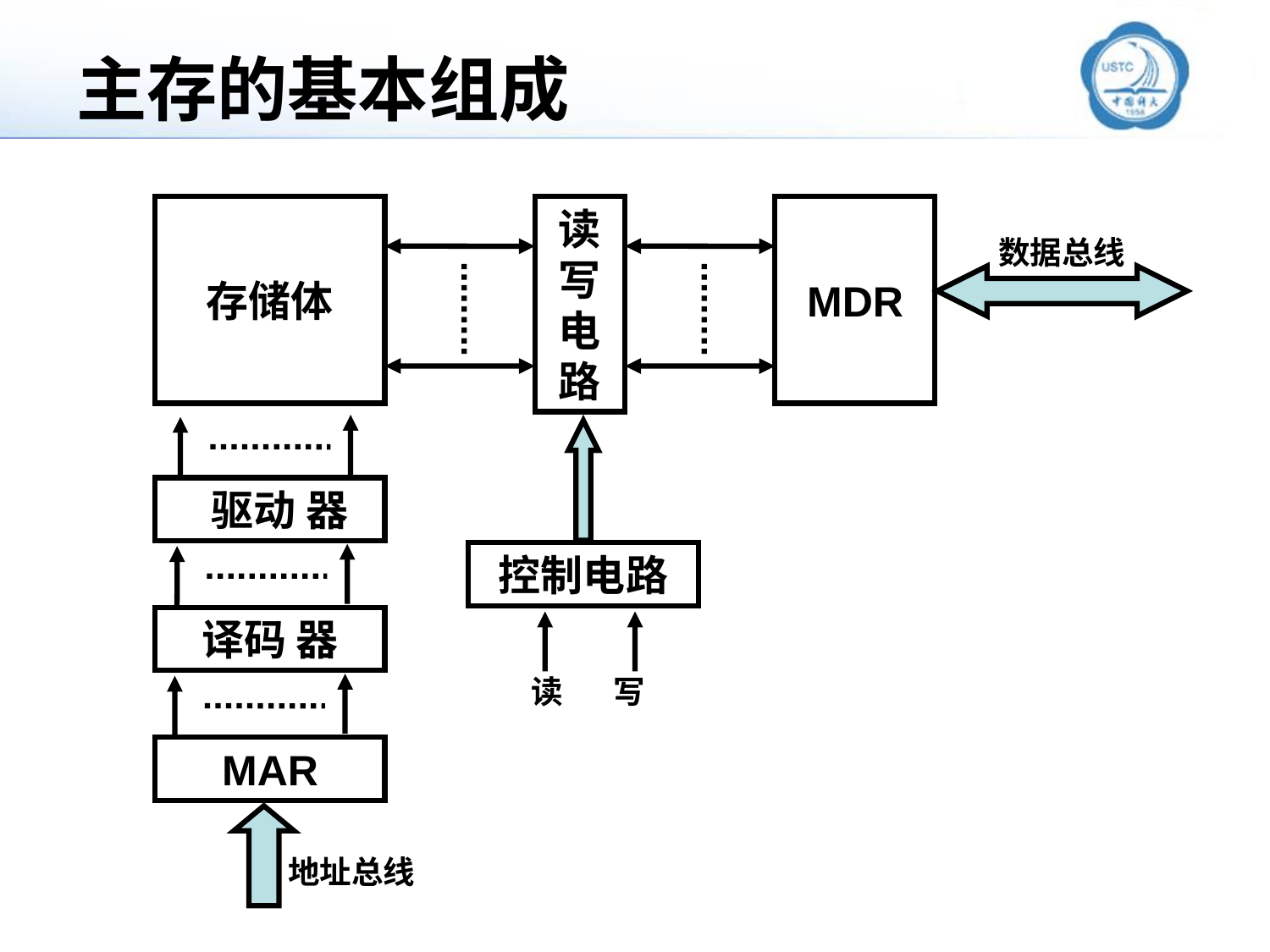

# 主存的基本组成

存储体

读写电路

MDR

数据总线

 驱动 器
控制电路

译码 器

读       写

MAR

地址总线